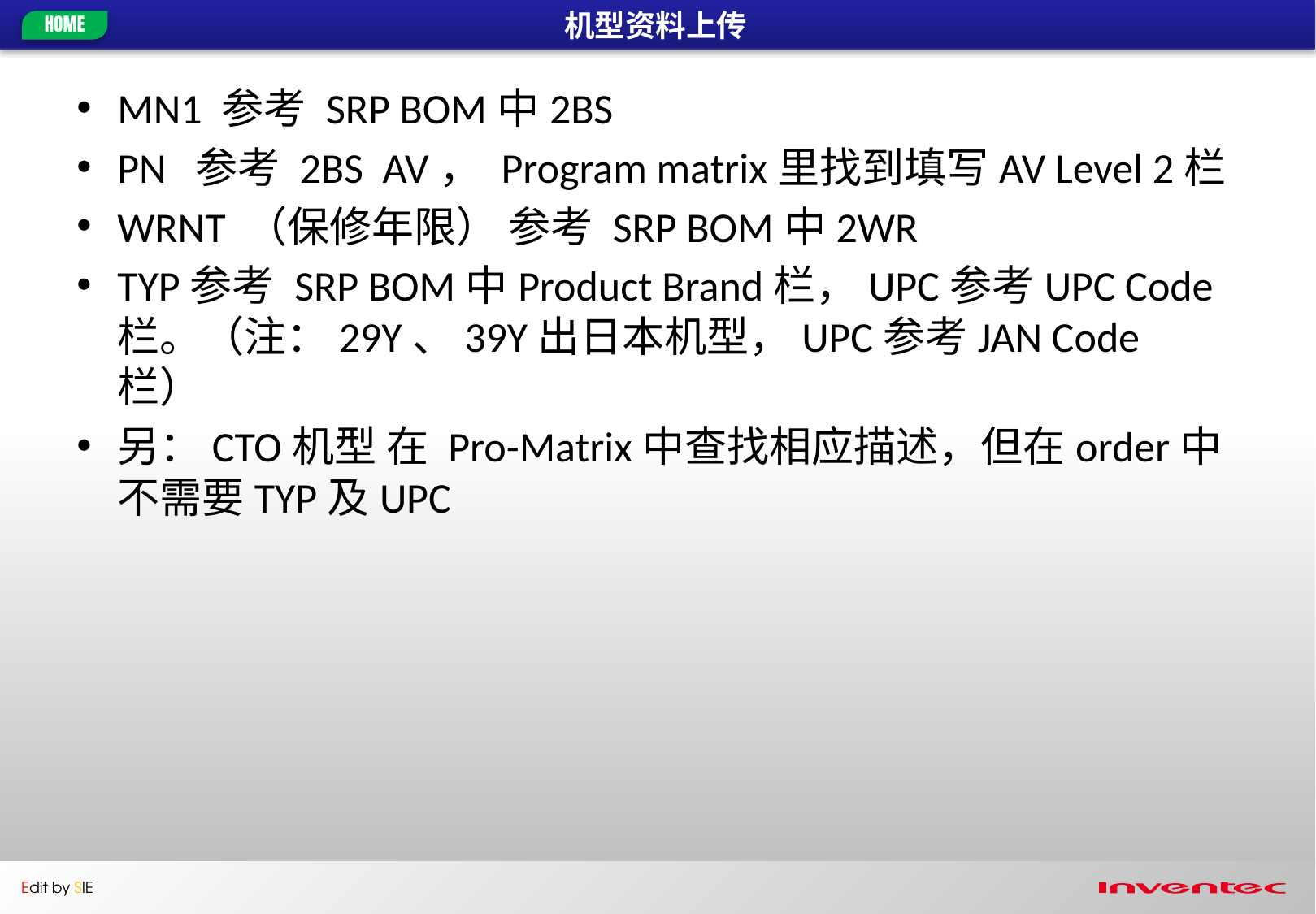

机型资料上传
MN1 参考 SRP BOM中2BS
PN  参考 2BS  AV， Program matrix里找到填写AV Level 2栏
WRNT （保修年限） 参考 SRP BOM中2WR
TYP参考 SRP BOM中Product Brand栏，UPC参考UPC Code栏。（注：29Y、39Y出日本机型，UPC参考JAN Code 栏）
另：CTO机型 在 Pro-Matrix中查找相应描述，但在order中不需要TYP及UPC